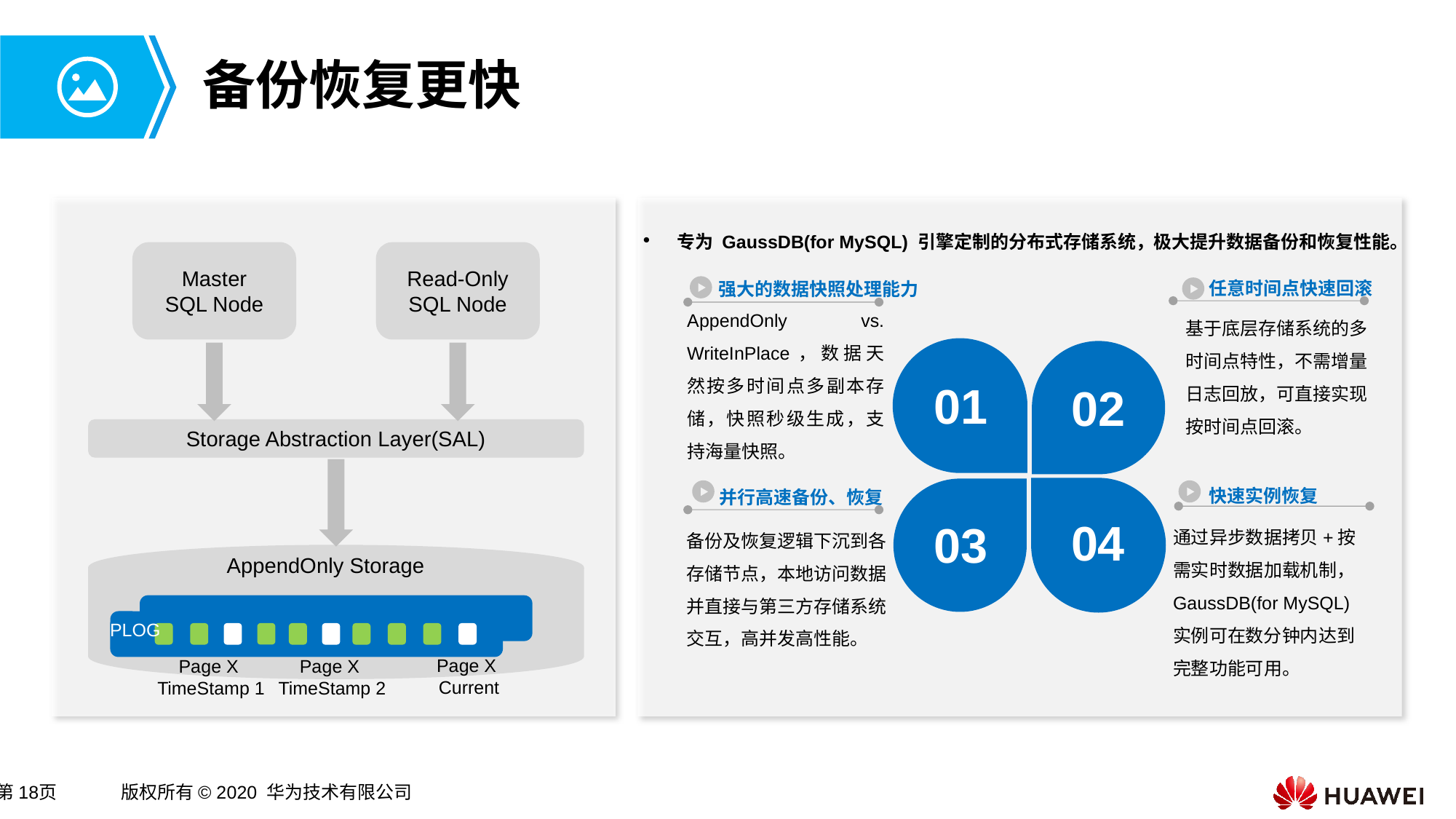

# 备份恢复更快

Master
SQL Node
Read-Only
SQL Node

Storage Abstraction Layer(SAL)

AppendOnly Storage

PLOG

Page X
Current
Page X
TimeStamp 1
Page X
TimeStamp 2

专为 GaussDB(for MySQL) 引擎定制的分布式存储系统，极大提升数据备份和恢复性能。
任意时间点快速回滚
强大的数据快照处理能力

AppendOnly vs. WriteInPlace，数据天然按多时间点多副本存储，快照秒级生成，支持海量快照。
基于底层存储系统的多时间点特性，不需增量日志回放，可直接实现按时间点回滚。

01

02

03

04
快速实例恢复

并行高速备份、恢复
通过异步数据拷贝+按需实时数据加载机制， GaussDB(for MySQL) 实例可在数分钟内达到完整功能可用。
备份及恢复逻辑下沉到各存储节点，本地访问数据并直接与第三方存储系统交互，高并发高性能。